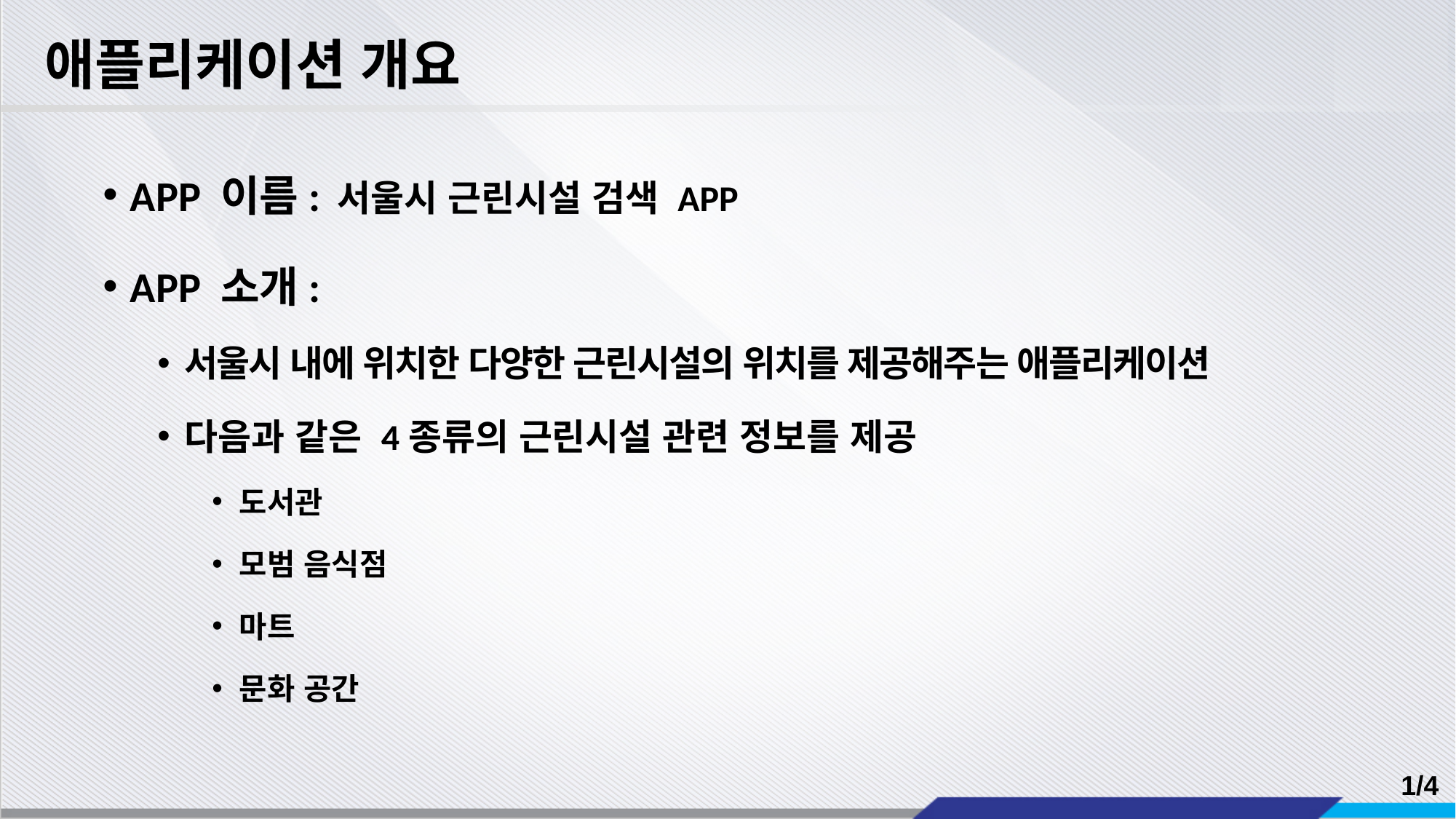

# 애플리케이션 개요

APP 이름: 서울시 근린시설 검색 APP
APP 소개:
서울시 내에 위치한 다양한 근린시설의 위치를 제공해주는 애플리케이션
다음과 같은 4종류의 근린시설 관련 정보를 제공
도서관
모범 음식점
마트
문화 공간
1/4